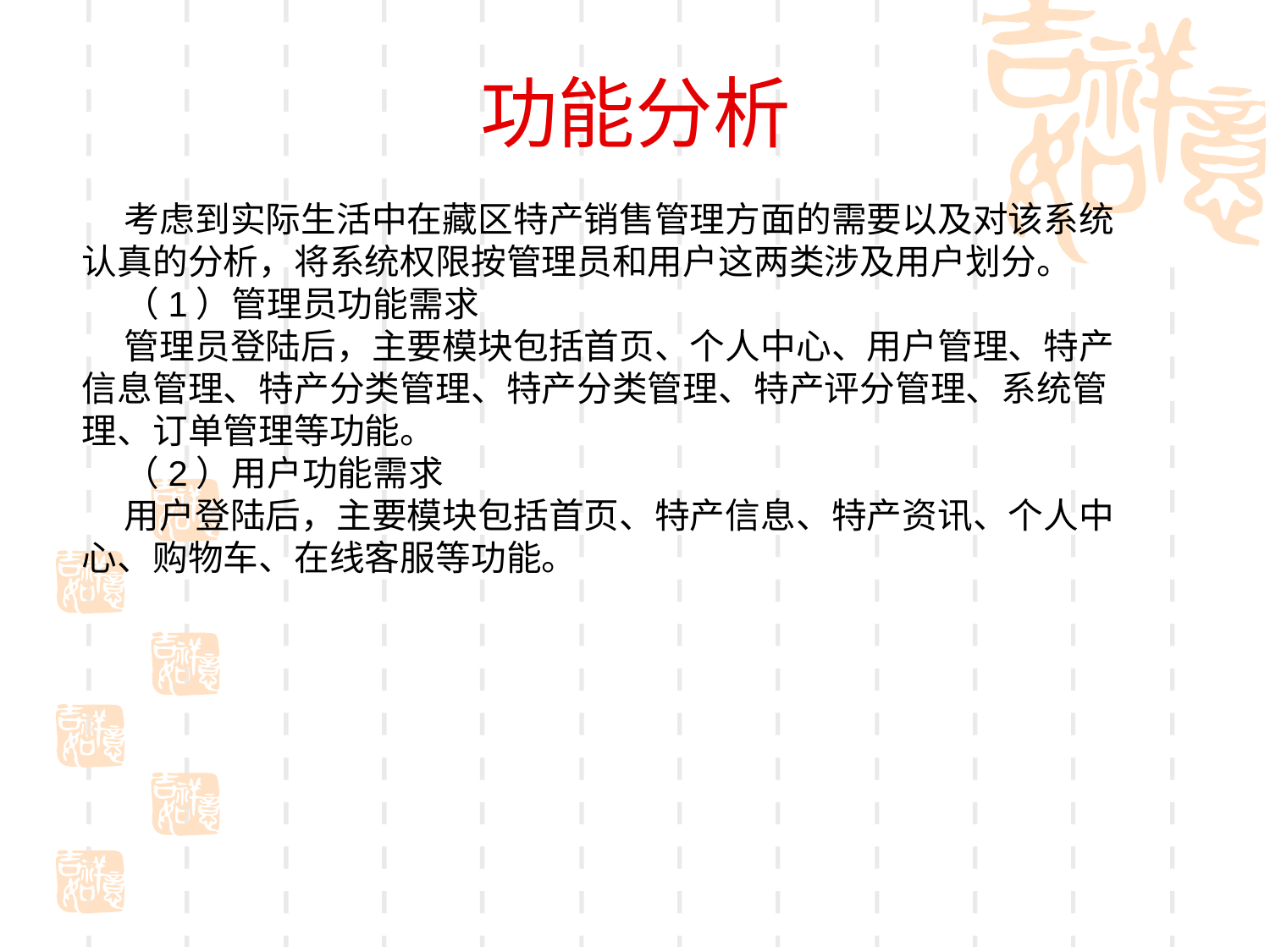

# 功能分析
考虑到实际生活中在藏区特产销售管理方面的需要以及对该系统认真的分析，将系统权限按管理员和用户这两类涉及用户划分。
（1）管理员功能需求
管理员登陆后，主要模块包括首页、个人中心、用户管理、特产信息管理、特产分类管理、特产分类管理、特产评分管理、系统管理、订单管理等功能。
（2）用户功能需求
用户登陆后，主要模块包括首页、特产信息、特产资讯、个人中心、购物车、在线客服等功能。